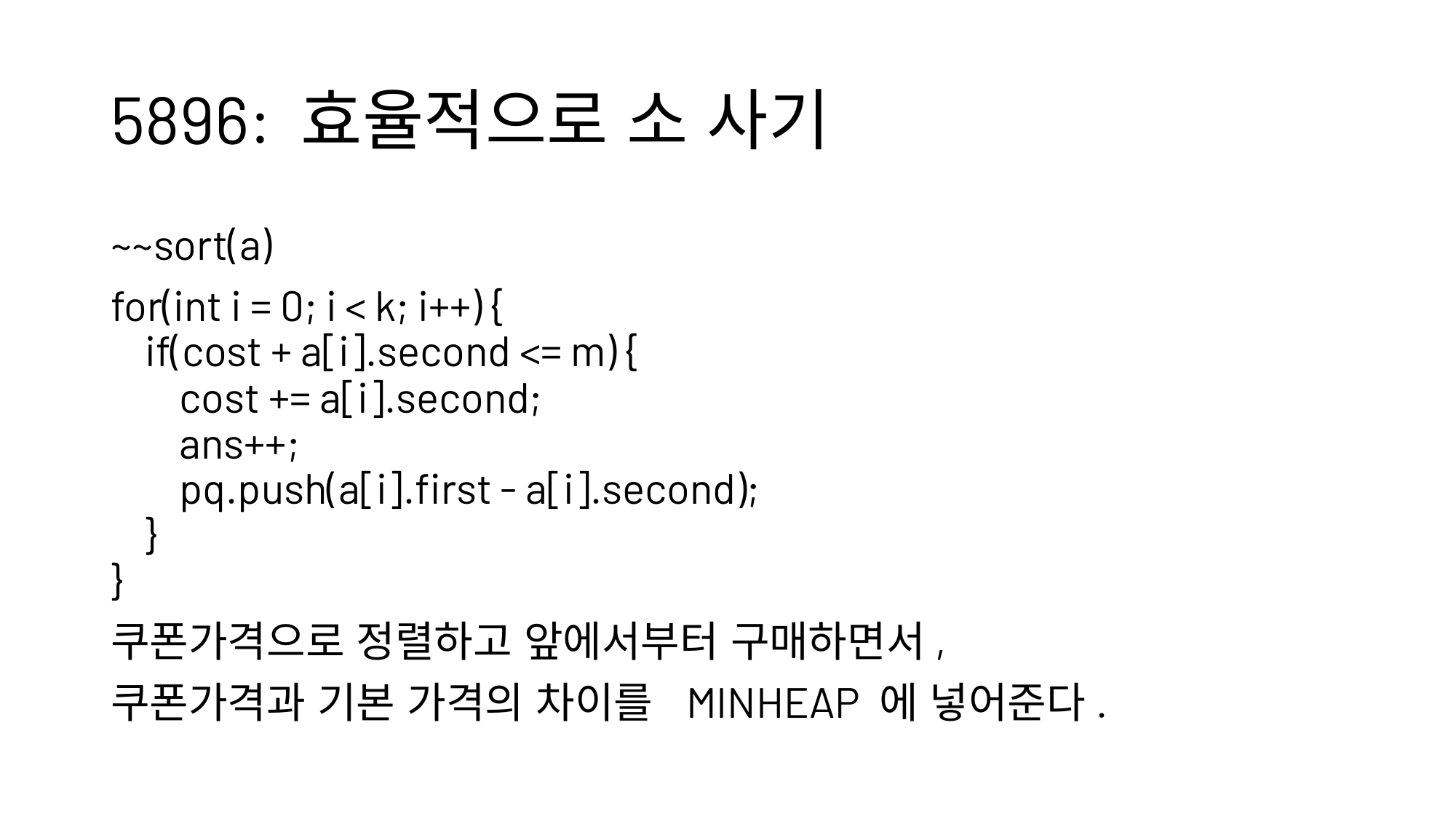

# 5896: 효율적으로 소 사기
~~sort(a)
for(int i = 0; i < k; i++) {
    if(cost + a[i].second <= m) {
        cost += a[i].second;
        ans++;
        pq.push(a[i].first - a[i].second);
    }
}
쿠폰가격으로 정렬하고 앞에서부터 구매하면서,
쿠폰가격과 기본 가격의 차이를  MINHEAP 에 넣어준다.